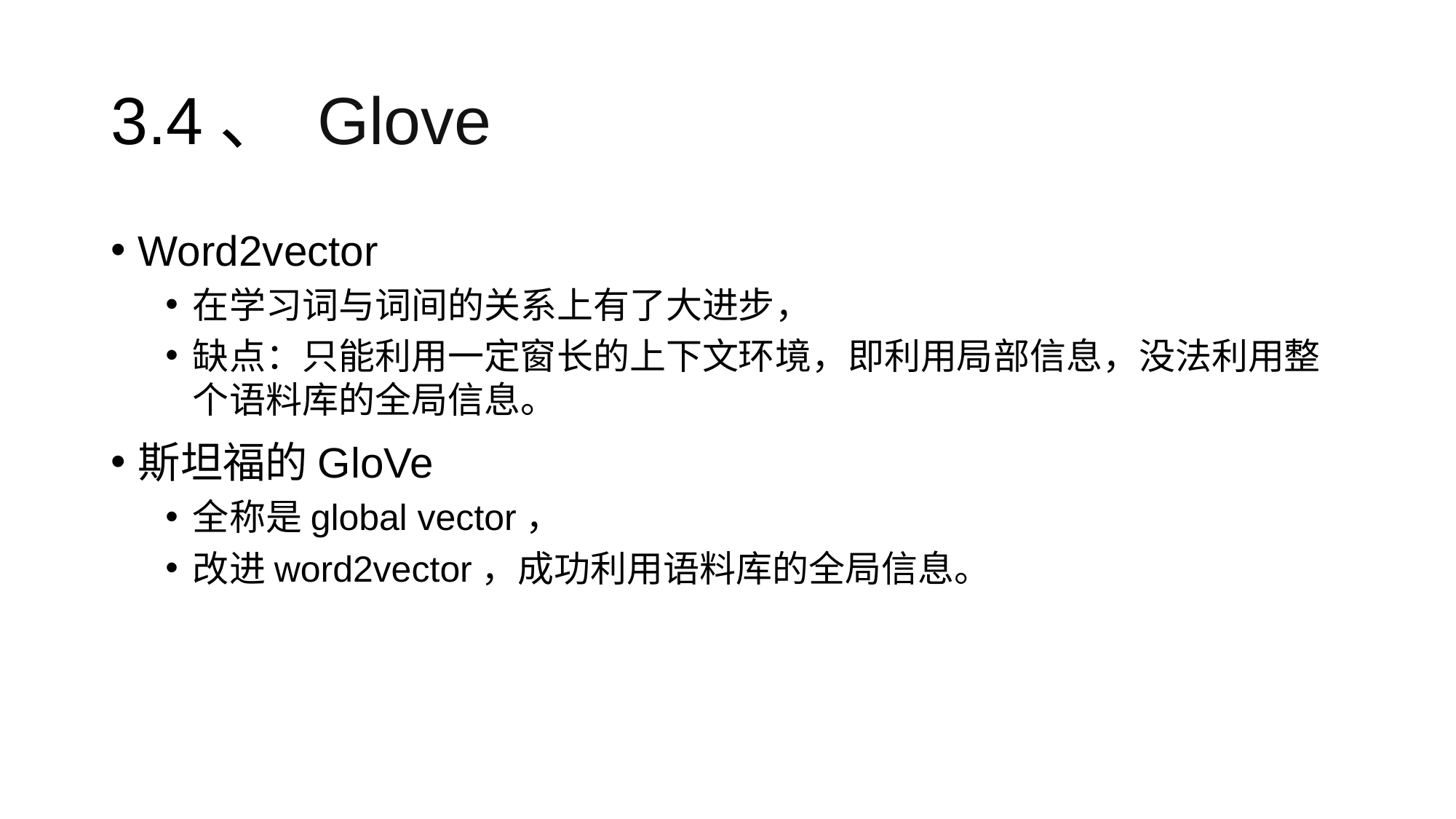

# 3.4、 Glove
Word2vector
在学习词与词间的关系上有了大进步，
缺点：只能利用一定窗长的上下文环境，即利用局部信息，没法利用整个语料库的全局信息。
斯坦福的GloVe
全称是global vector，
改进word2vector，成功利用语料库的全局信息。